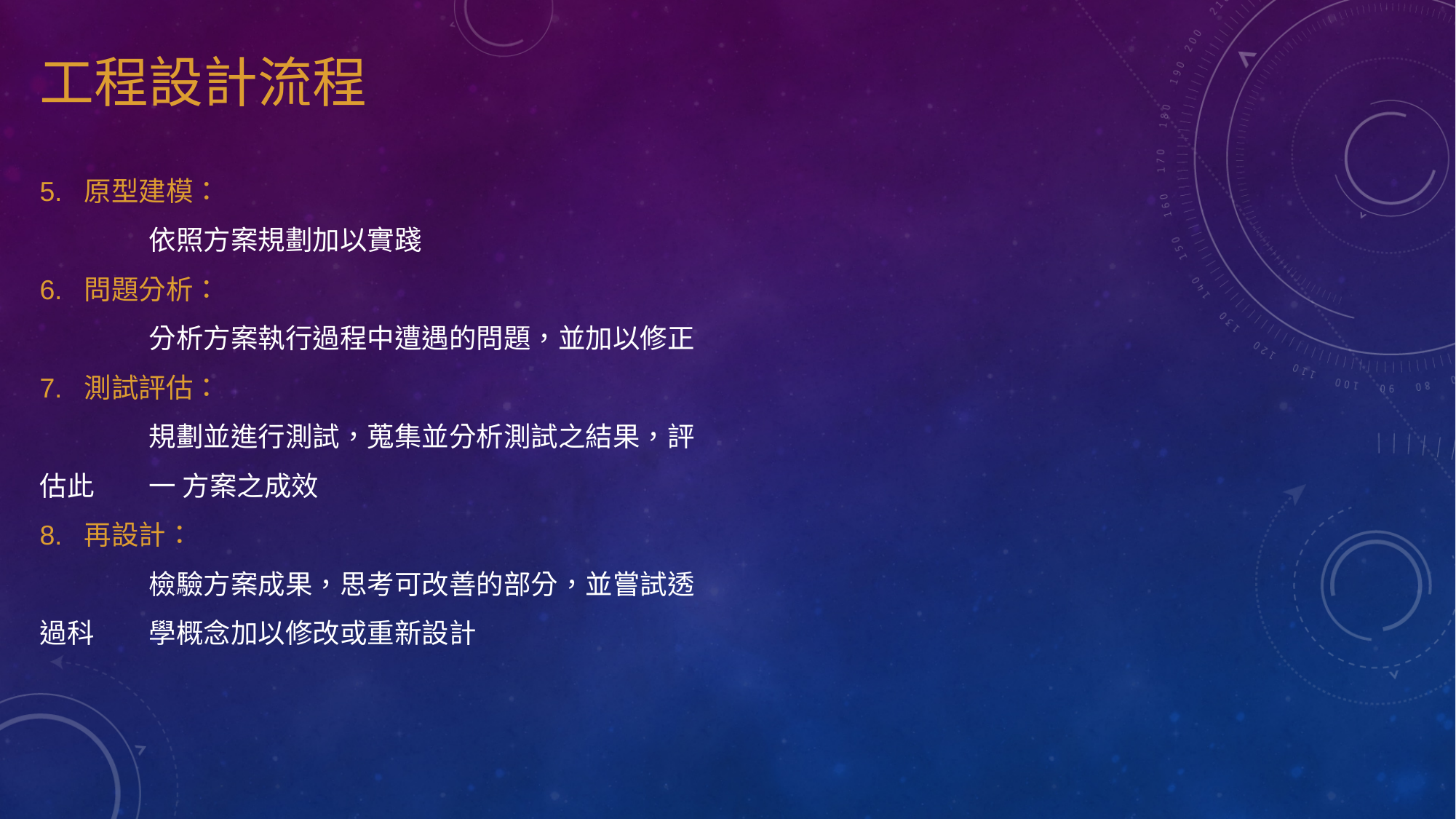

# 工程設計流程
5.  原型建模：
	依照方案規劃加以實踐
6.  問題分析：
	分析方案執行過程中遭遇的問題，並加以修正
7.  測試評估：
	規劃並進行測試，蒐集並分析測試之結果，評估此	一 方案之成效
8.  再設計：
	檢驗方案成果，思考可改善的部分，並嘗試透過科	學概念加以修改或重新設計